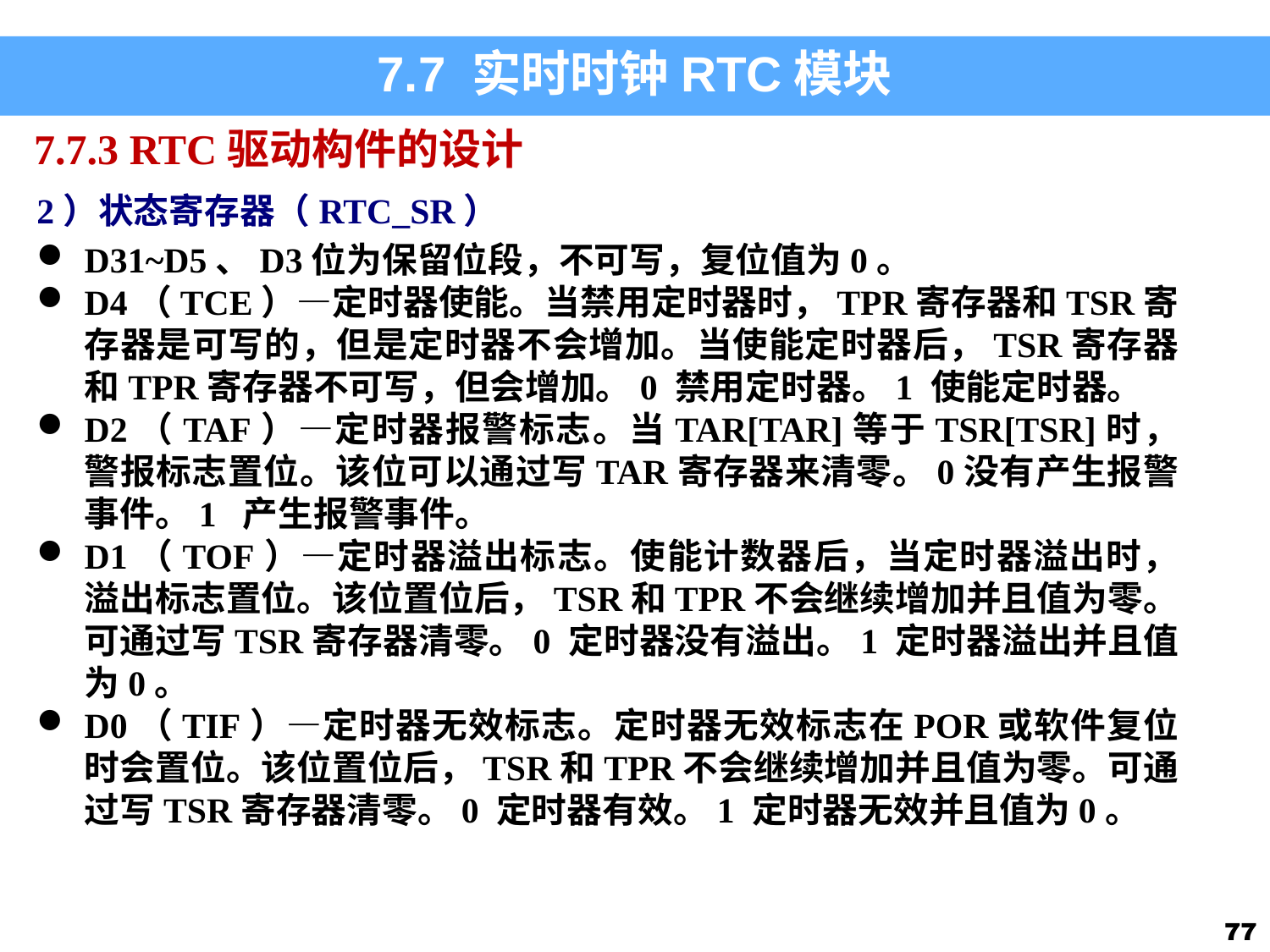

7.7 实时时钟RTC模块
7.7.3 RTC驱动构件的设计
2）状态寄存器（RTC_SR）
D31~D5、D3位为保留位段，不可写，复位值为0。
D4（TCE）—定时器使能。当禁用定时器时，TPR寄存器和TSR寄存器是可写的，但是定时器不会增加。当使能定时器后，TSR寄存器和TPR寄存器不可写，但会增加。0 禁用定时器。1 使能定时器。
D2（TAF）—定时器报警标志。当TAR[TAR]等于TSR[TSR]时，警报标志置位。该位可以通过写TAR寄存器来清零。0没有产生报警事件。1  产生报警事件。
D1（TOF）—定时器溢出标志。使能计数器后，当定时器溢出时，溢出标志置位。该位置位后，TSR和TPR不会继续增加并且值为零。可通过写TSR寄存器清零。0 定时器没有溢出。1 定时器溢出并且值为0。
D0（TIF）—定时器无效标志。定时器无效标志在POR或软件复位时会置位。该位置位后，TSR和TPR不会继续增加并且值为零。可通过写TSR寄存器清零。0 定时器有效。1 定时器无效并且值为0。
77